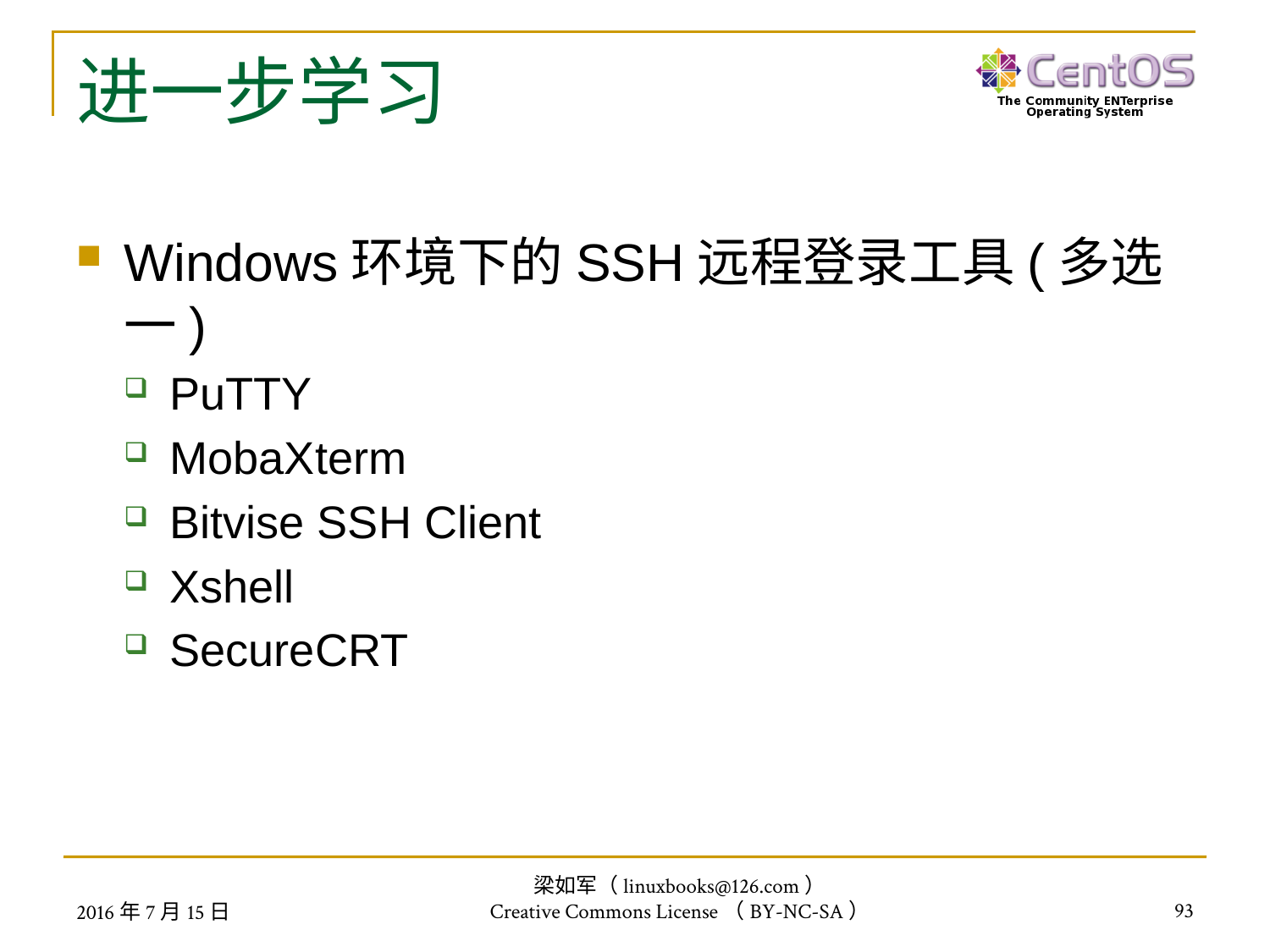

# 进一步学习
Windows环境下的SSH远程登录工具(多选一)
PuTTY
MobaXterm
Bitvise SSH Client
Xshell
SecureCRT
梁如军（linuxbooks@126.com）
Creative Commons License（BY-NC-SA）
2016年7月15日
93